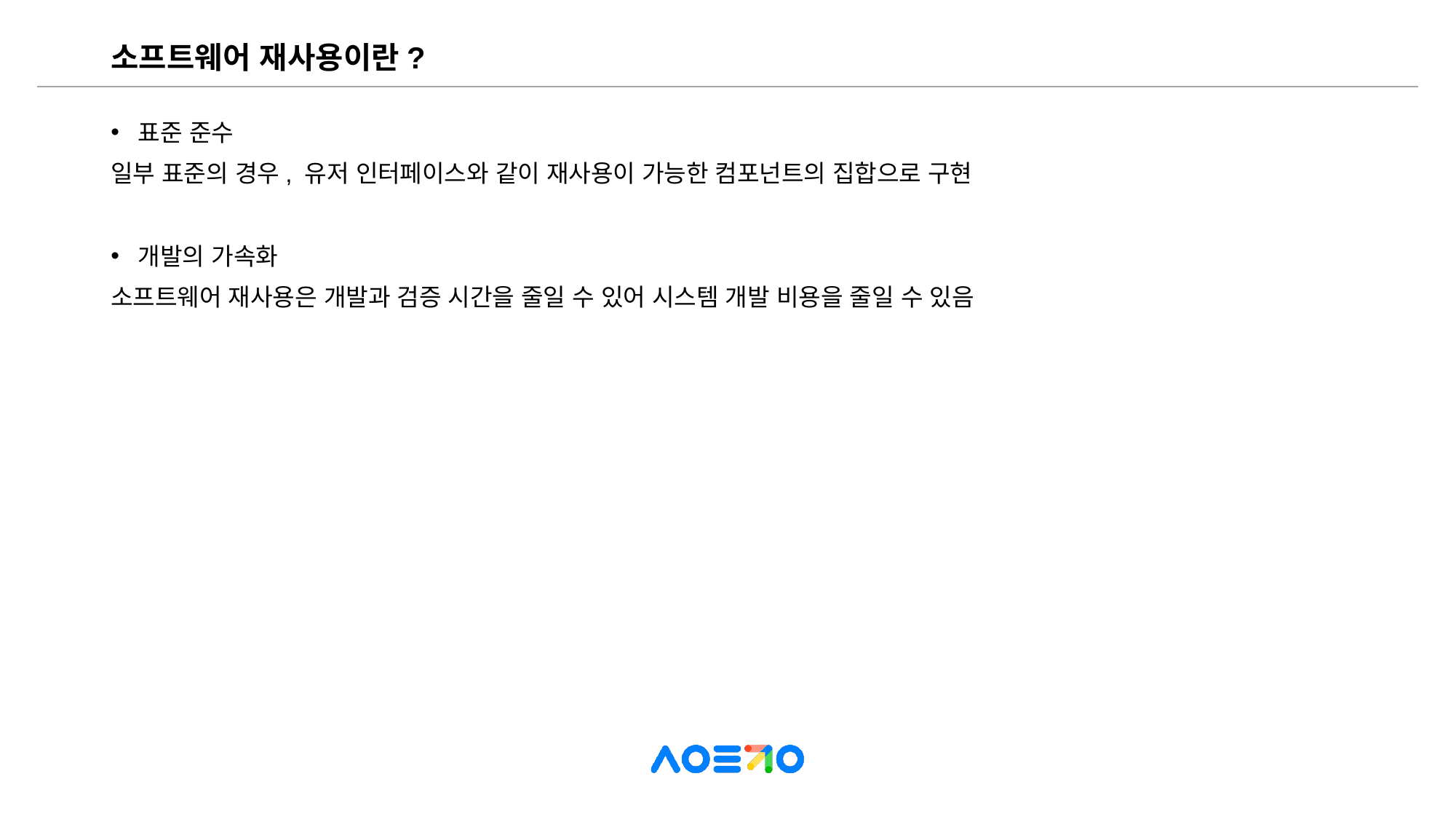

# 소프트웨어 재사용이란?
표준 준수
일부 표준의 경우, 유저 인터페이스와 같이 재사용이 가능한 컴포넌트의 집합으로 구현

개발의 가속화
소프트웨어 재사용은 개발과 검증 시간을 줄일 수 있어 시스템 개발 비용을 줄일 수 있음